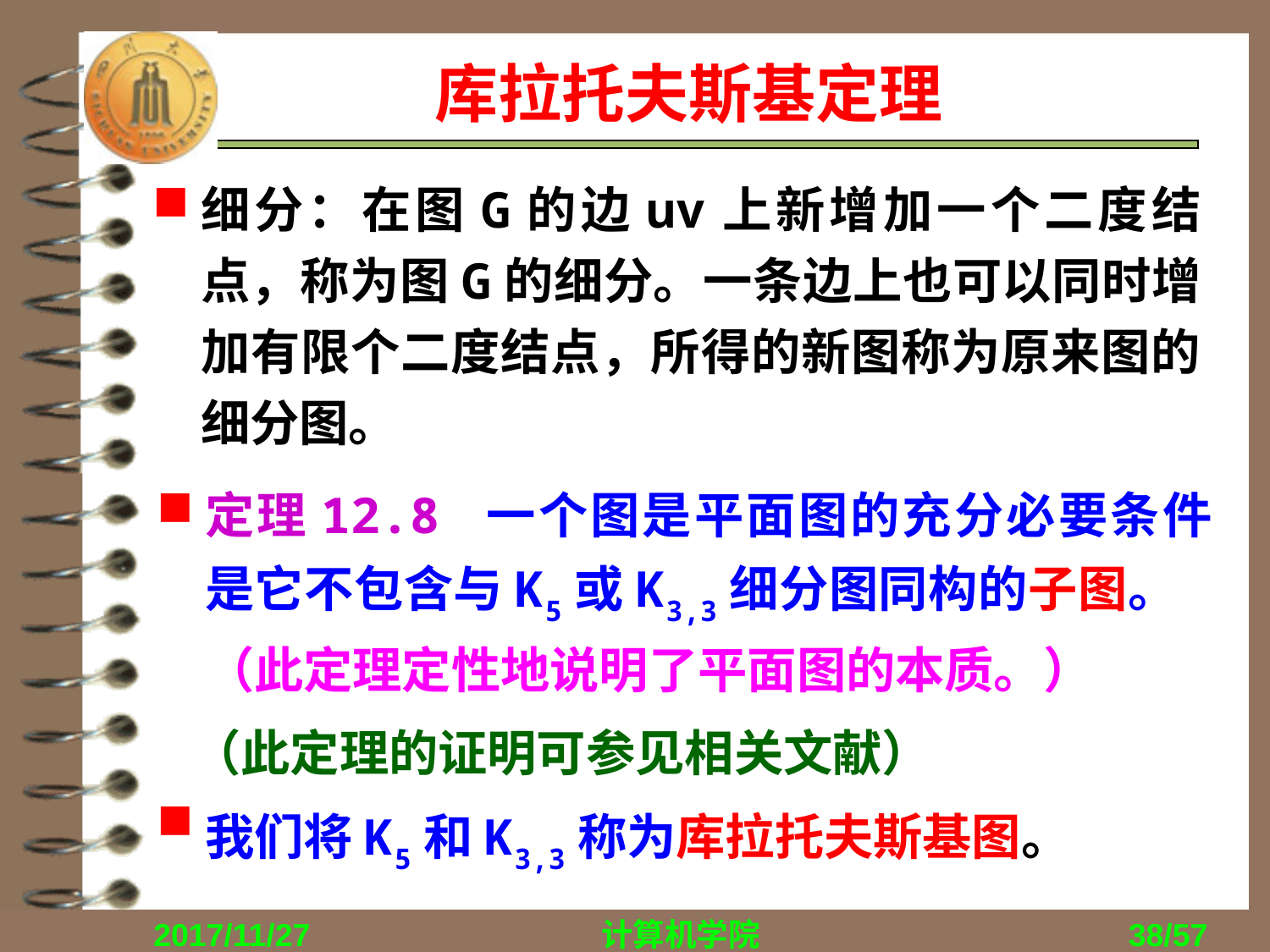

# 库拉托夫斯基定理
细分：在图G的边uv上新增加一个二度结点，称为图G的细分。一条边上也可以同时增加有限个二度结点，所得的新图称为原来图的细分图。
定理12.8 一个图是平面图的充分必要条件是它不包含与K5或K3,3细分图同构的子图。    （此定理定性地说明了平面图的本质。）
  （此定理的证明可参见相关文献）
我们将K5和K3,3称为库拉托夫斯基图。
2017/11/27
计算机学院
38/57